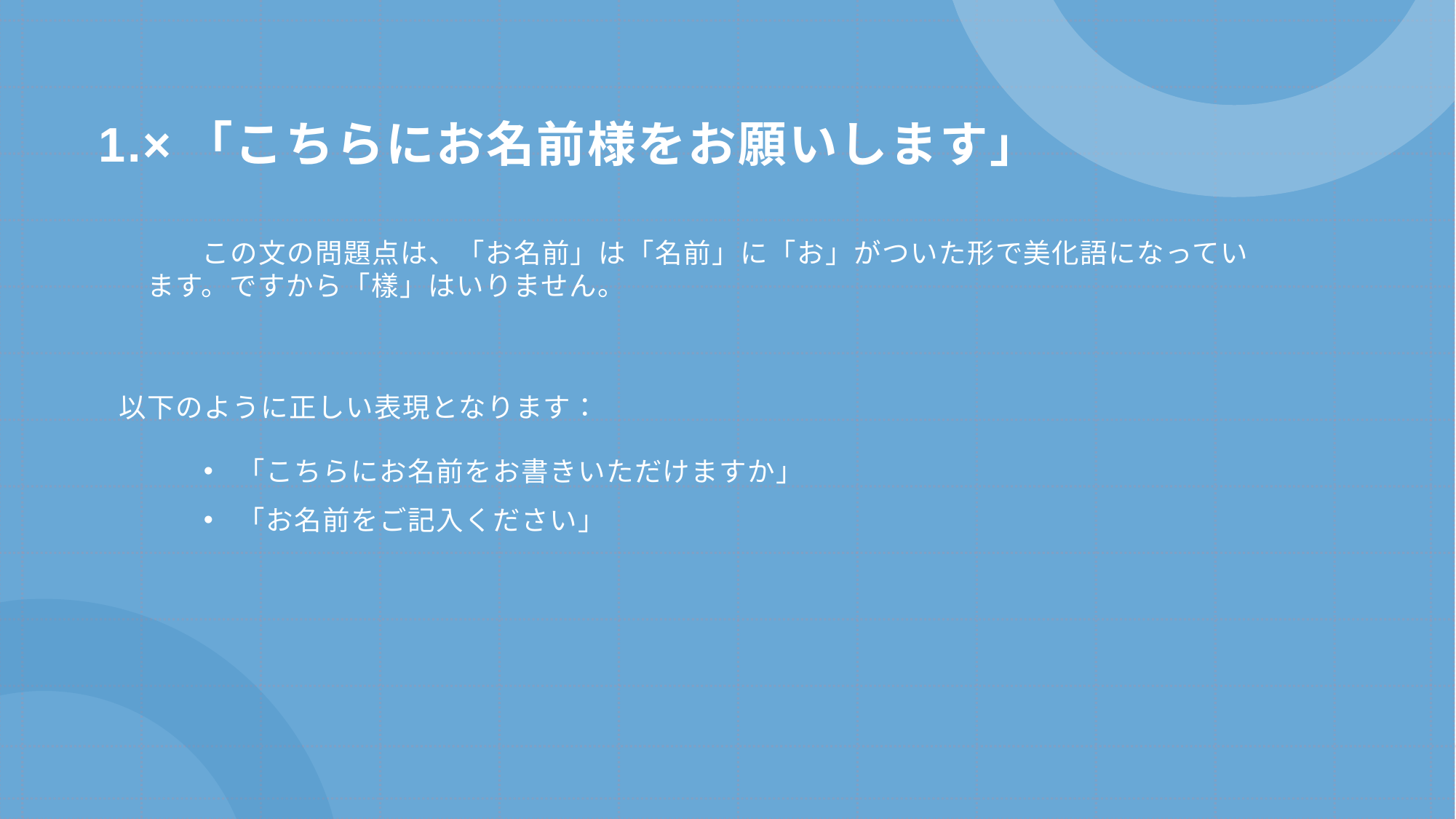

# 1.×「こちらにお名前様をお願いします」
この文の問題点は、「お名前」は「名前」に「お」がついた形で美化語になっています。ですから「樣」はいりません。
以下のように正しい表現となります：
「こちらにお名前をお書きいただけますか」
「お名前をご記入ください」